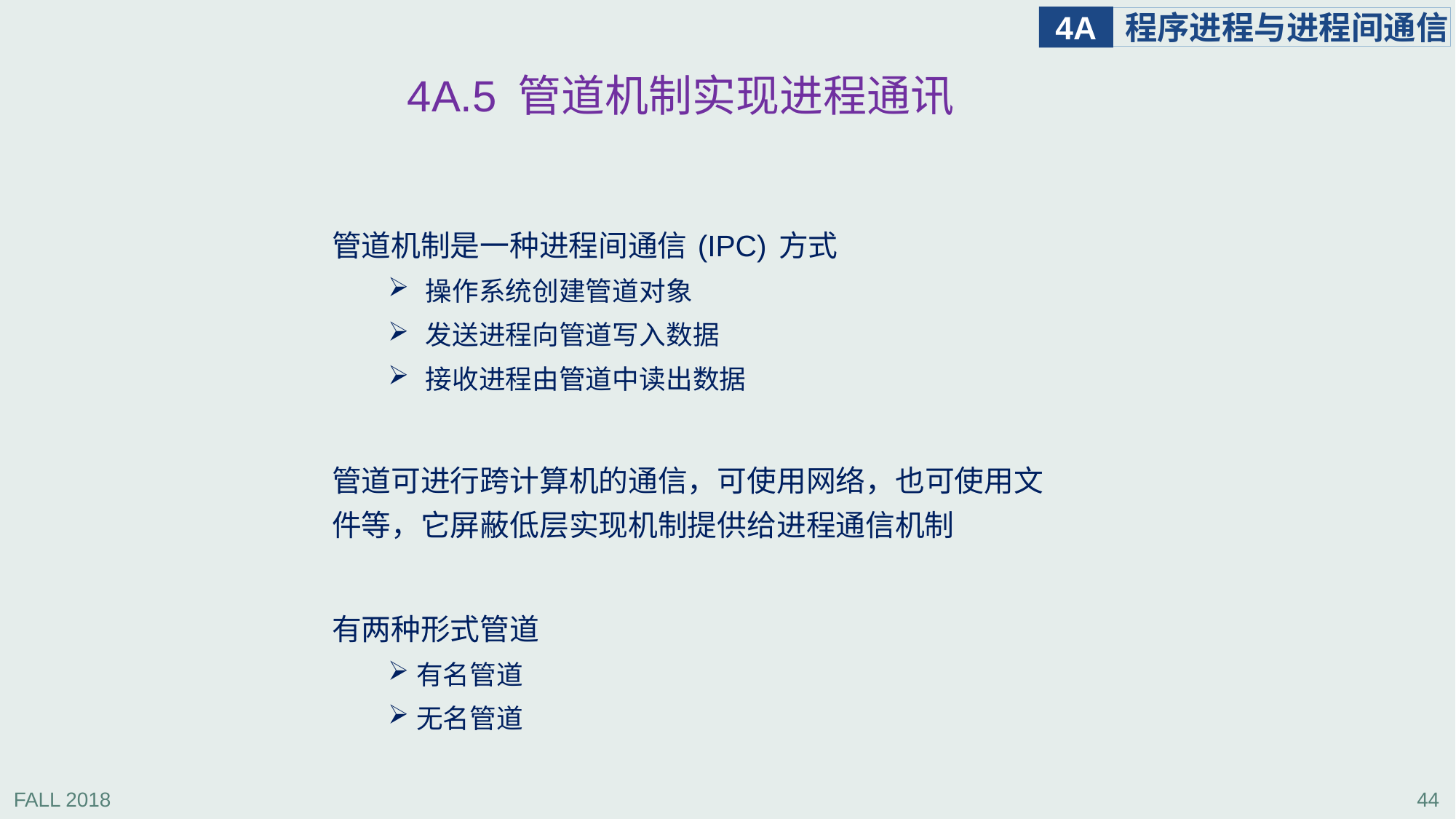

4A.5 管道机制实现进程通讯
管道机制是一种进程间通信 (IPC) 方式
 操作系统创建管道对象
 发送进程向管道写入数据
 接收进程由管道中读出数据

管道可进行跨计算机的通信，可使用网络，也可使用文件等，它屏蔽低层实现机制提供给进程通信机制

有两种形式管道
有名管道
无名管道